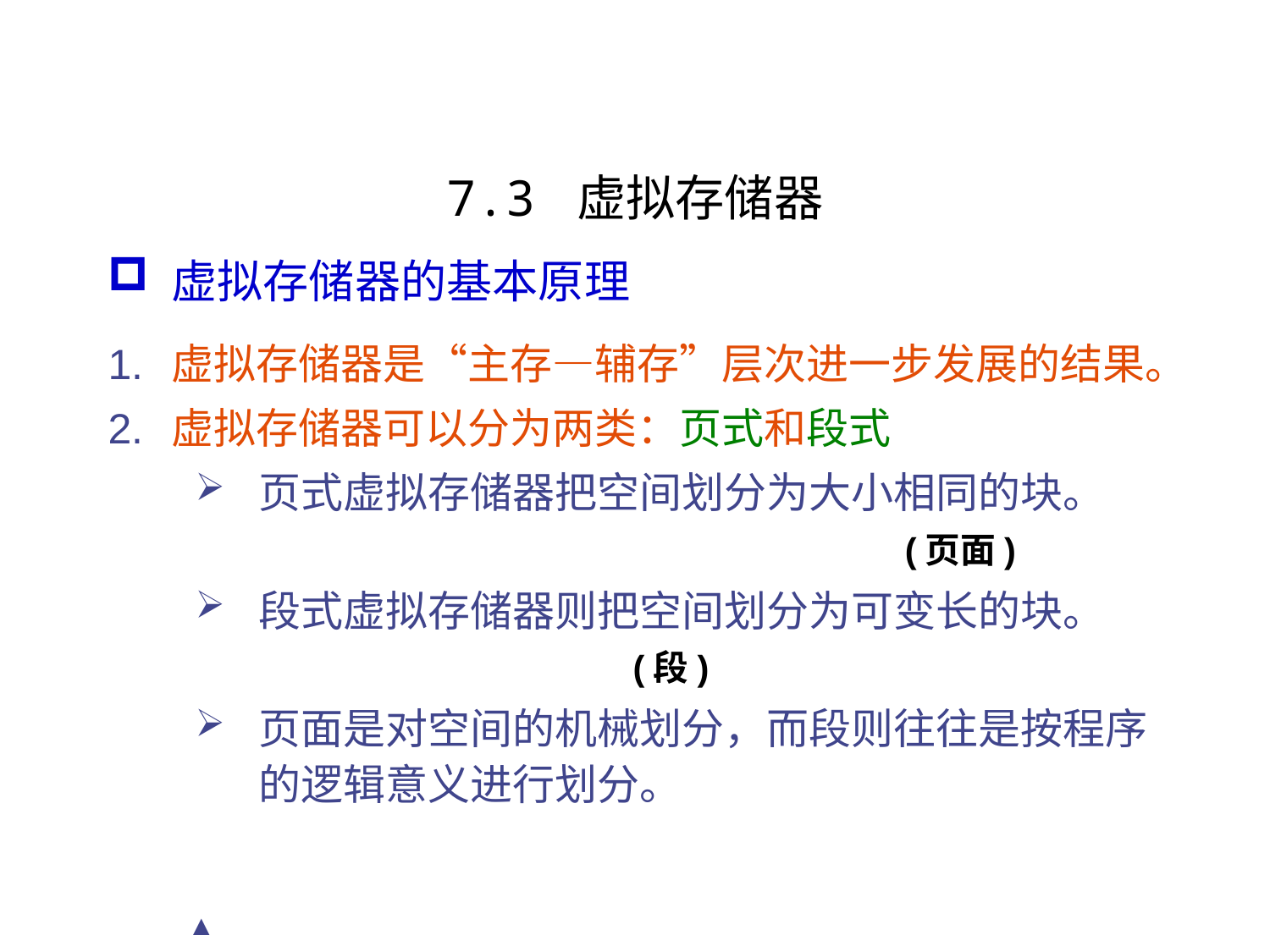

7.3 虚拟存储器
虚拟存储器的基本原理
虚拟存储器是“主存—辅存”层次进一步发展的结果。
虚拟存储器可以分为两类：页式和段式
页式虚拟存储器把空间划分为大小相同的块。
                                                            (页面)
段式虚拟存储器则把空间划分为可变长的块。
                                    (段)
页面是对空间的机械划分，而段则往往是按程序的逻辑意义进行划分。